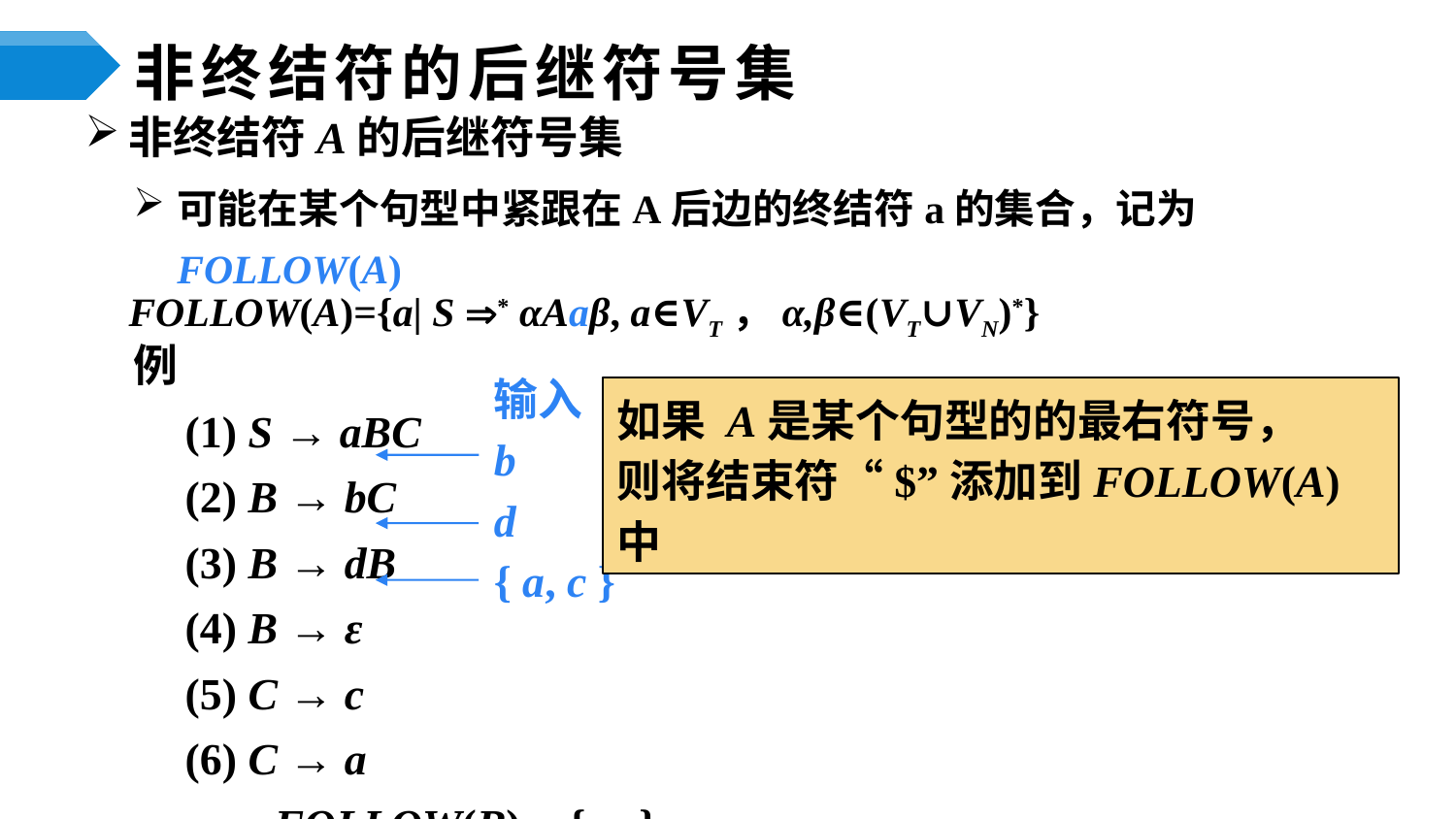

# 非终结符的后继符号集
非终结符A的后继符号集
可能在某个句型中紧跟在A后边的终结符a的集合，记为FOLLOW(A)
	FOLLOW(A)={a| S ⇒* αAaβ, a∈VT，α,β∈(VT∪VN)*}
例
(1) S → aBC
(2) B → bC
(3) B → dB
(4) B → ε
(5) C → c
(6) C → a
		FOLLOW(B) = {a,c}

输入
b
d
{ a, c }

如果 A是某个句型的的最右符号，
则将结束符“$”添加到FOLLOW(A)中